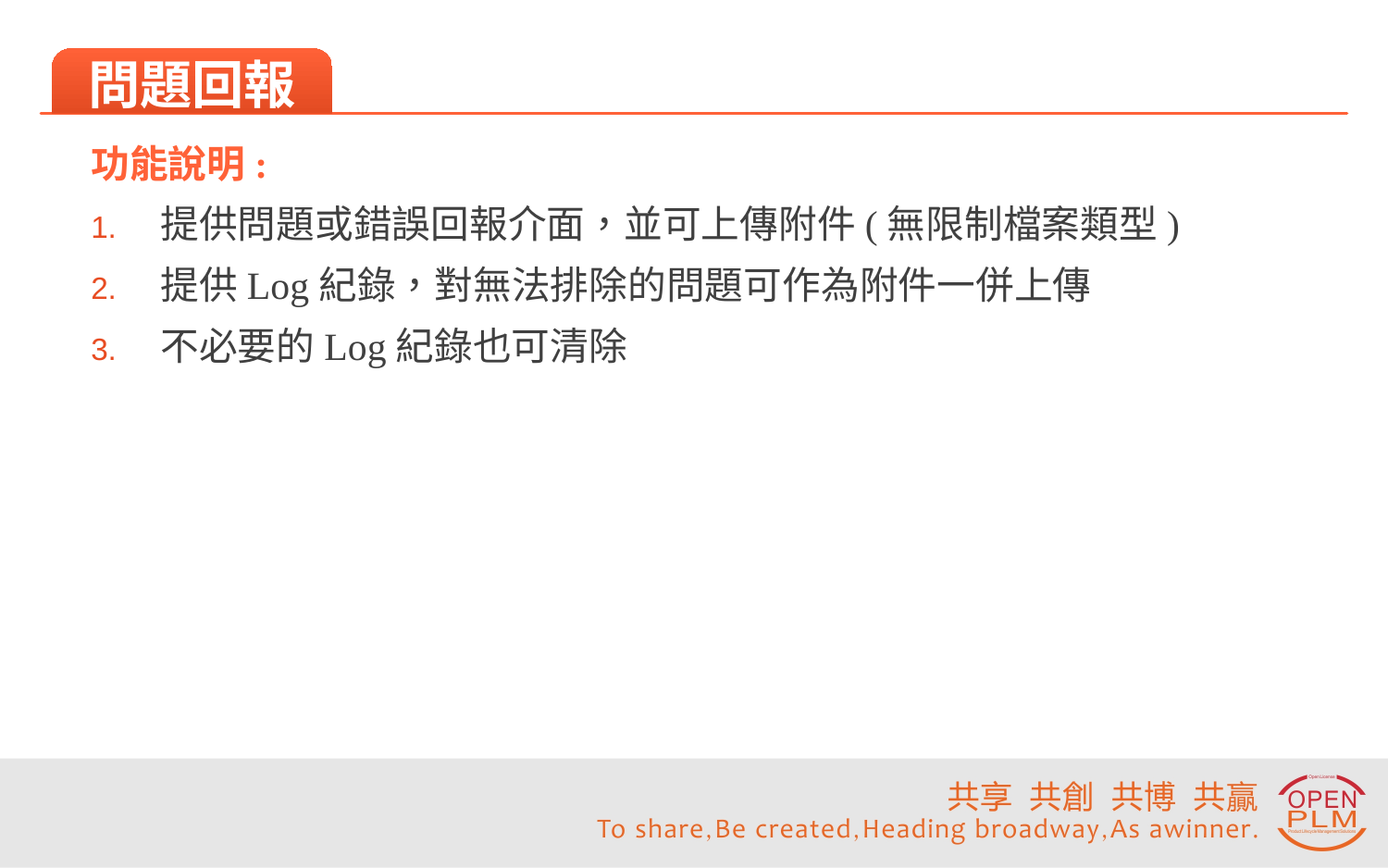

#
問題回報
功能說明:
提供問題或錯誤回報介面，並可上傳附件(無限制檔案類型)
提供Log紀錄，對無法排除的問題可作為附件一併上傳
不必要的Log紀錄也可清除